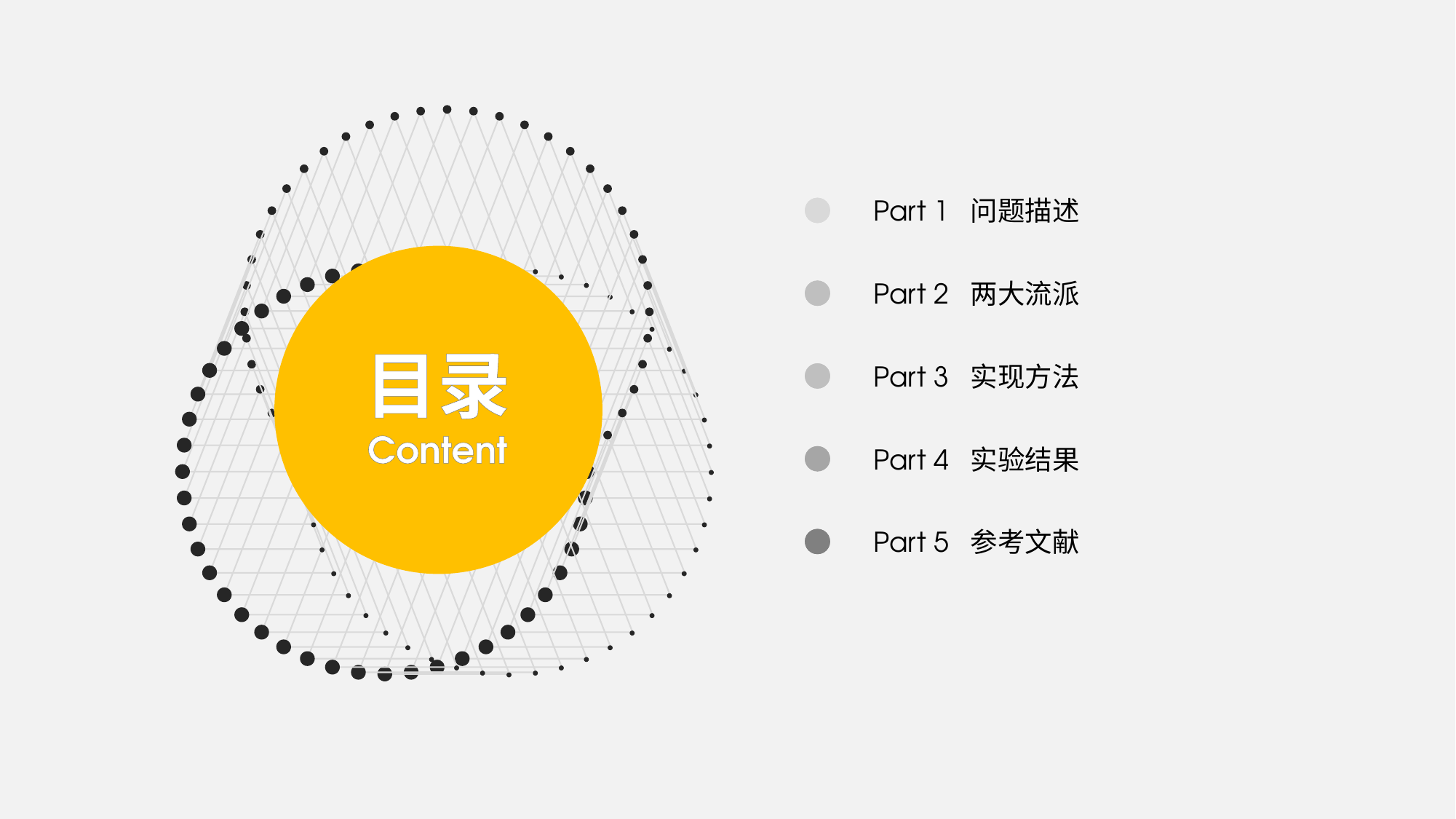

Part 1  问题描述

Part 2  两大流派

目录
Content
Part 3  实现方法

Part 4  实验结果

Part 5  参考文献